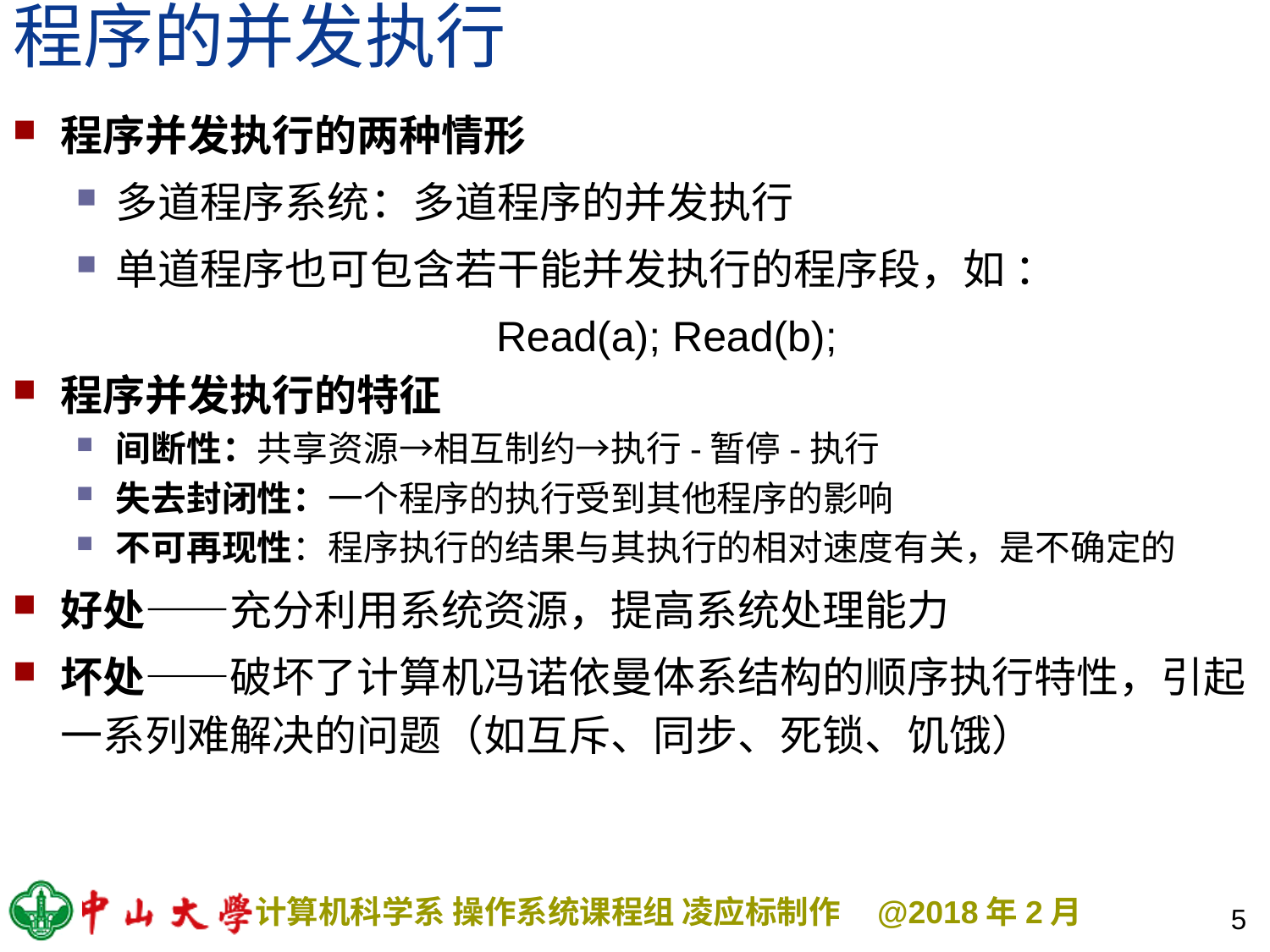

# 程序的并发执行
程序并发执行的两种情形
多道程序系统：多道程序的并发执行
单道程序也可包含若干能并发执行的程序段，如 ：
Read(a); Read(b);
程序并发执行的特征
间断性：共享资源→相互制约→执行-暂停-执行
失去封闭性：一个程序的执行受到其他程序的影响
不可再现性：程序执行的结果与其执行的相对速度有关，是不确定的
好处——充分利用系统资源，提高系统处理能力
坏处——破坏了计算机冯诺依曼体系结构的顺序执行特性，引起一系列难解决的问题（如互斥、同步、死锁、饥饿）
5